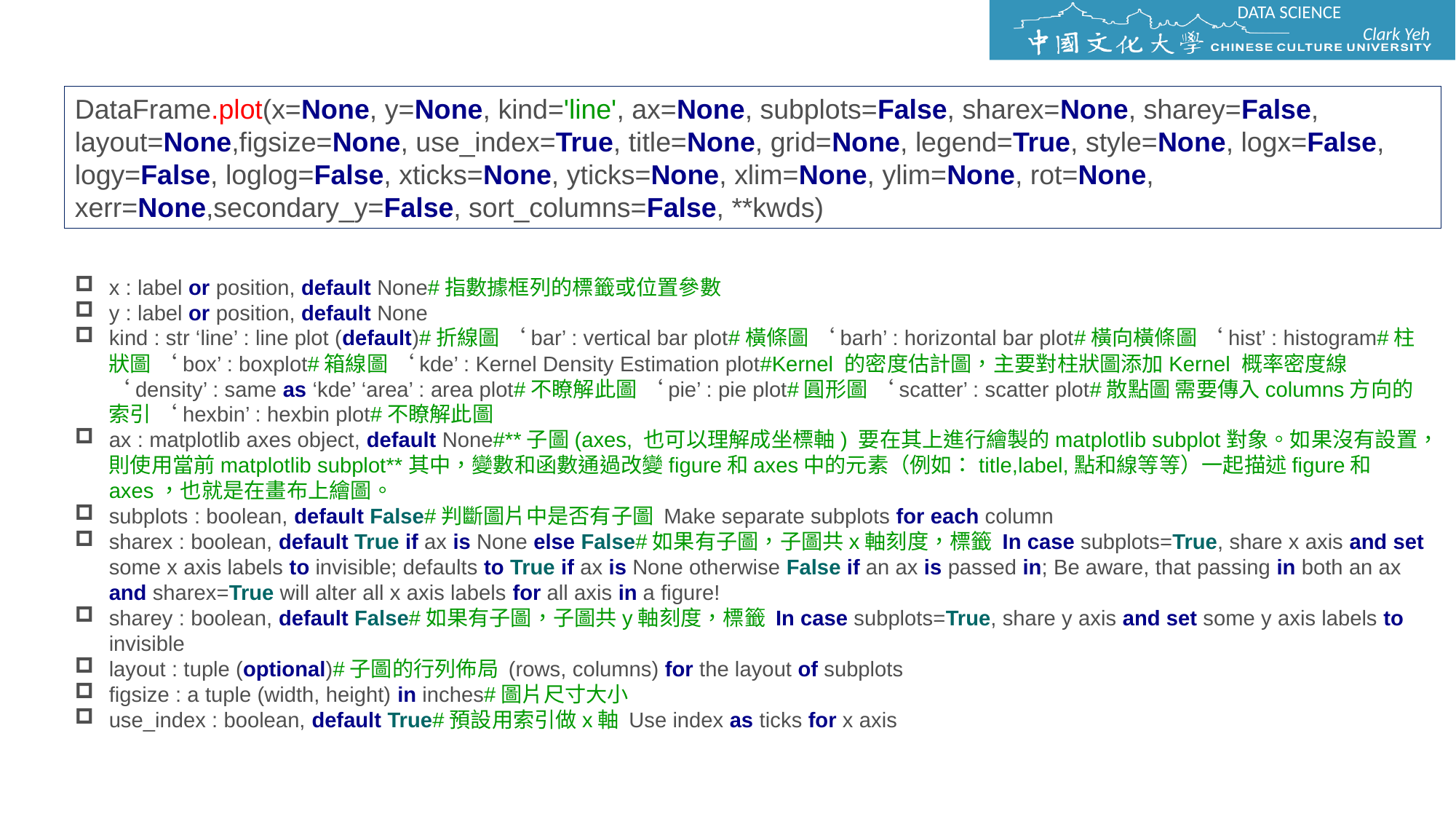

DataFrame.plot(x=None, y=None, kind='line', ax=None, subplots=False, sharex=None, sharey=False, layout=None,figsize=None, use_index=True, title=None, grid=None, legend=True, style=None, logx=False, logy=False, loglog=False, xticks=None, yticks=None, xlim=None, ylim=None, rot=None, xerr=None,secondary_y=False, sort_columns=False, **kwds)
x : label or position, default None#指數據框列的標籤或位置參數
y : label or position, default None
kind : str ‘line’ : line plot (default)#折線圖 ‘bar’ : vertical bar plot#橫條圖 ‘barh’ : horizontal bar plot#橫向橫條圖 ‘hist’ : histogram#柱狀圖 ‘box’ : boxplot#箱線圖 ‘kde’ : Kernel Density Estimation plot#Kernel 的密度估計圖，主要對柱狀圖添加Kernel 概率密度線 ‘density’ : same as ‘kde’ ‘area’ : area plot#不瞭解此圖 ‘pie’ : pie plot#圓形圖 ‘scatter’ : scatter plot#散點圖 需要傳入columns方向的索引 ‘hexbin’ : hexbin plot#不瞭解此圖
ax : matplotlib axes object, default None#**子圖(axes, 也可以理解成坐標軸) 要在其上進行繪製的matplotlib subplot對象。如果沒有設置，則使用當前matplotlib subplot**其中，變數和函數通過改變figure和axes中的元素（例如：title,label,點和線等等）一起描述figure和axes，也就是在畫布上繪圖。
subplots : boolean, default False#判斷圖片中是否有子圖 Make separate subplots for each column
sharex : boolean, default True if ax is None else False#如果有子圖，子圖共x軸刻度，標籤 In case subplots=True, share x axis and set some x axis labels to invisible; defaults to True if ax is None otherwise False if an ax is passed in; Be aware, that passing in both an ax and sharex=True will alter all x axis labels for all axis in a figure!
sharey : boolean, default False#如果有子圖，子圖共y軸刻度，標籤 In case subplots=True, share y axis and set some y axis labels to invisible
layout : tuple (optional)#子圖的行列佈局 (rows, columns) for the layout of subplots
figsize : a tuple (width, height) in inches#圖片尺寸大小
use_index : boolean, default True#預設用索引做x軸 Use index as ticks for x axis